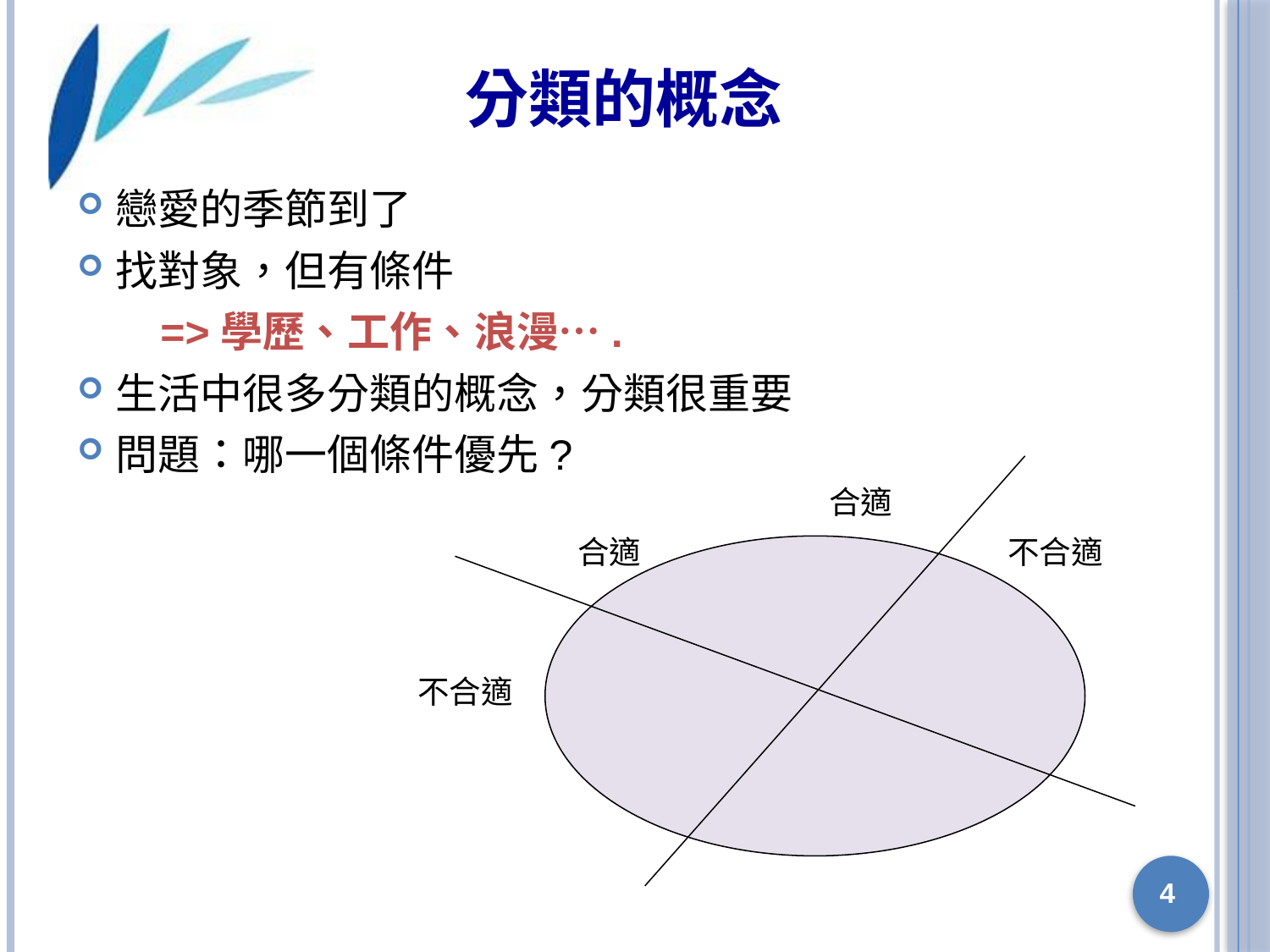

# 分類的概念
戀愛的季節到了
找對象，但有條件
       =>學歷、工作、浪漫….
生活中很多分類的概念，分類很重要
問題：哪一個條件優先?

合適
不合適
合適

不合適

4